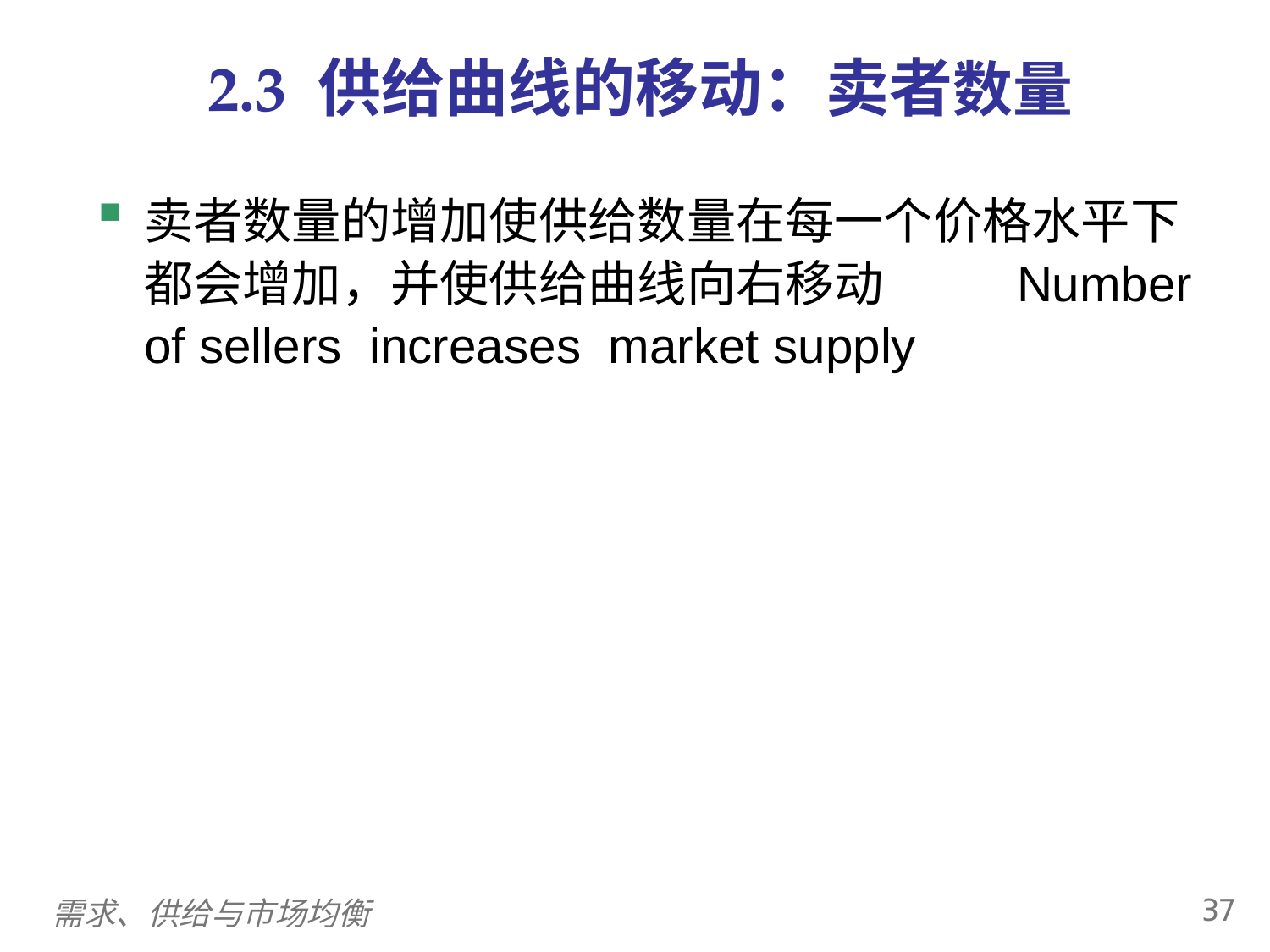

0
2.3 供给曲线的移动：卖者数量
卖者数量的增加使供给数量在每一个价格水平下都会增加，并使供给曲线向右移动           Number of sellers  increases  market supply

37
需求、供给与市场均衡